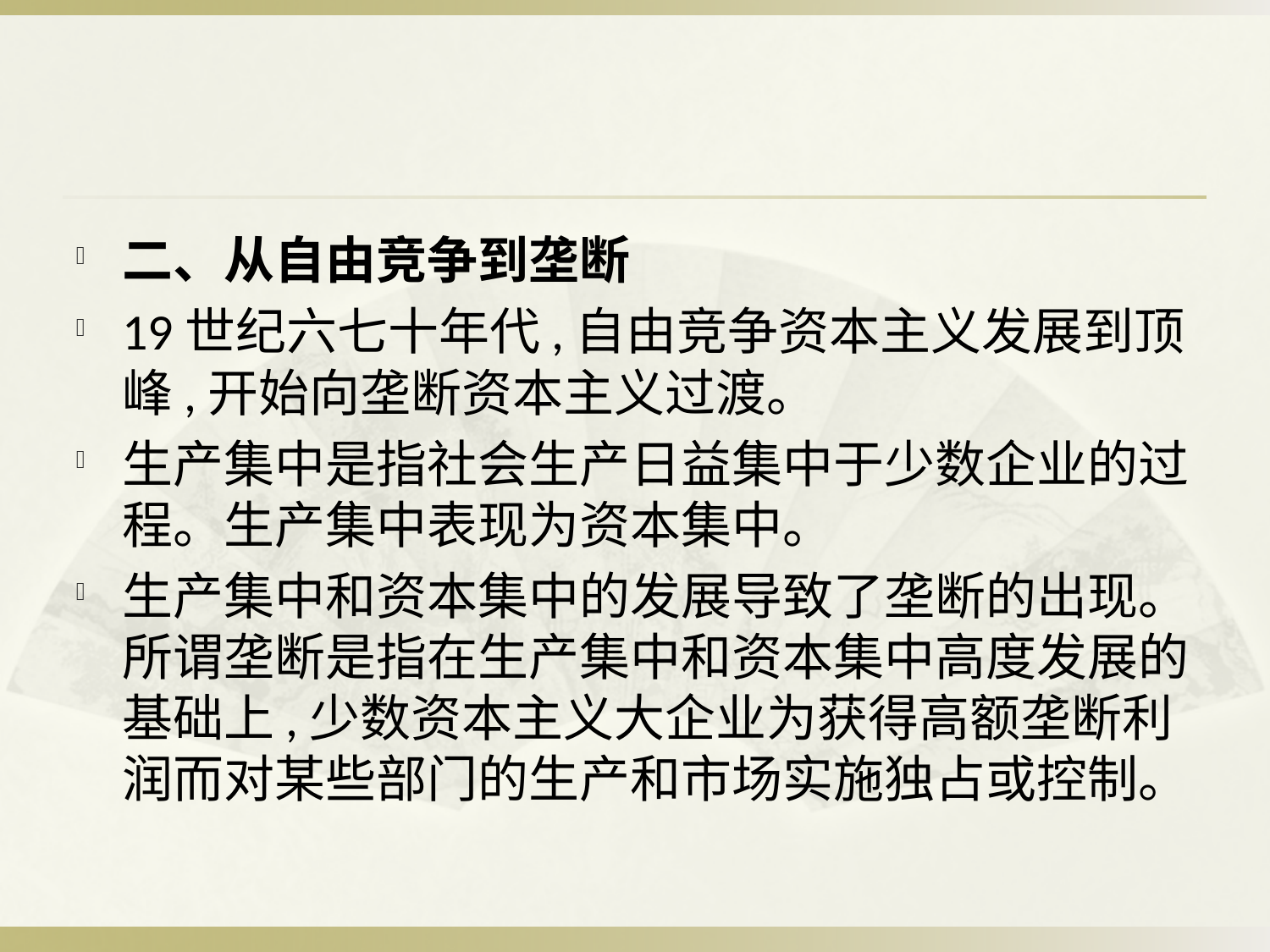

#
二、从自由竞争到垄断
19世纪六七十年代,自由竞争资本主义发展到顶峰,开始向垄断资本主义过渡。
生产集中是指社会生产日益集中于少数企业的过程。生产集中表现为资本集中。
生产集中和资本集中的发展导致了垄断的出现。所谓垄断是指在生产集中和资本集中高度发展的基础上,少数资本主义大企业为获得高额垄断利润而对某些部门的生产和市场实施独占或控制。